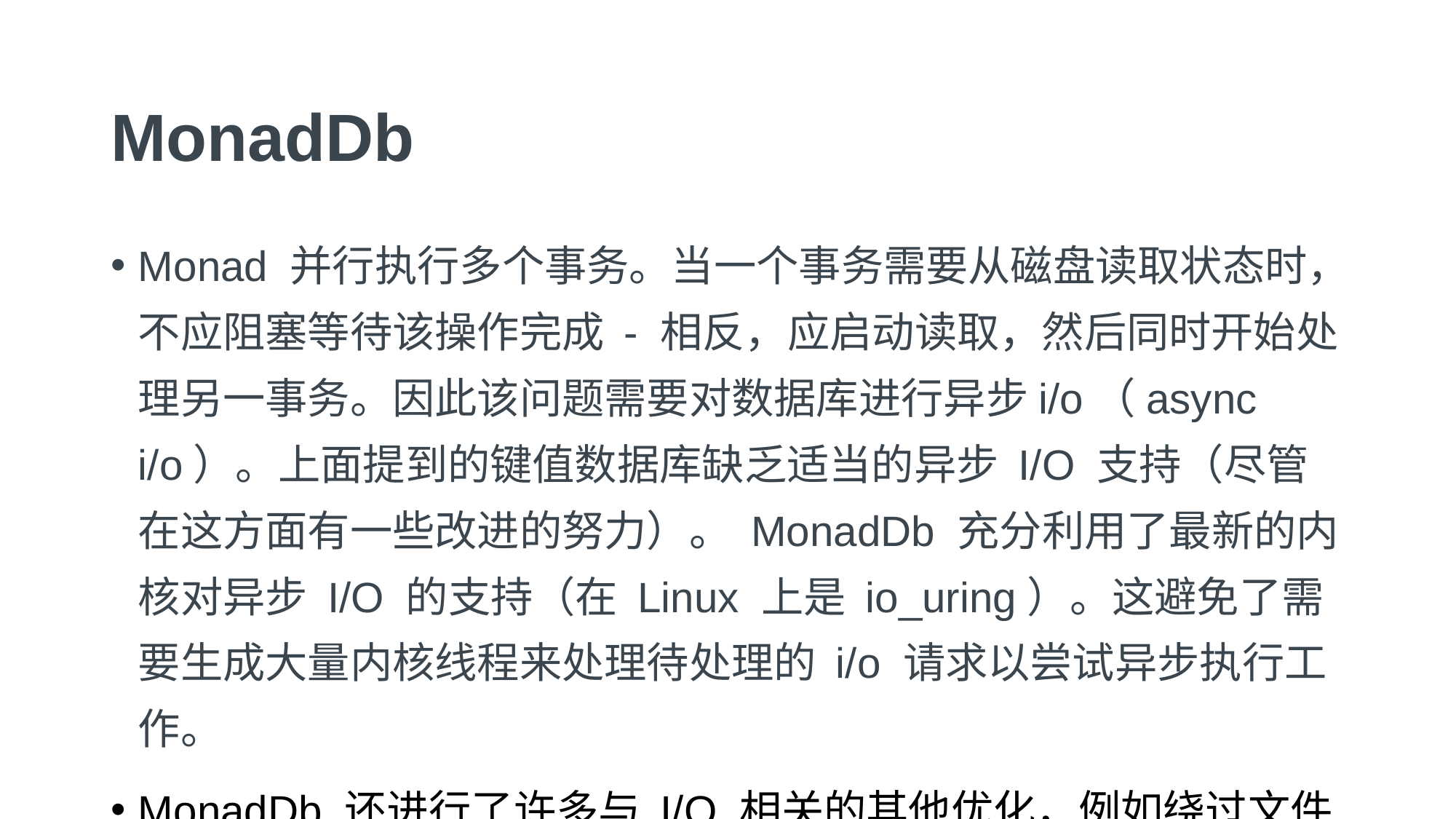

# MonadDb
Monad 并行执行多个事务。当一个事务需要从磁盘读取状态时，不应阻塞等待该操作完成 - 相反，应启动读取，然后同时开始处理另一事务。因此该问题需要对数据库进行异步i/o（async i/o）。上面提到的键值数据库缺乏适当的异步 I/O 支持（尽管在这方面有一些改进的努力）。 MonadDb 充分利用了最新的内核对异步 I/O 的支持（在 Linux 上是 io_uring）。这避免了需要生成大量内核线程来处理待处理的 i/o 请求以尝试异步执行工作。
MonadDb 还进行了许多与 I/O 相关的其他优化，例如绕过文件系统，这会增加昂贵的开销。